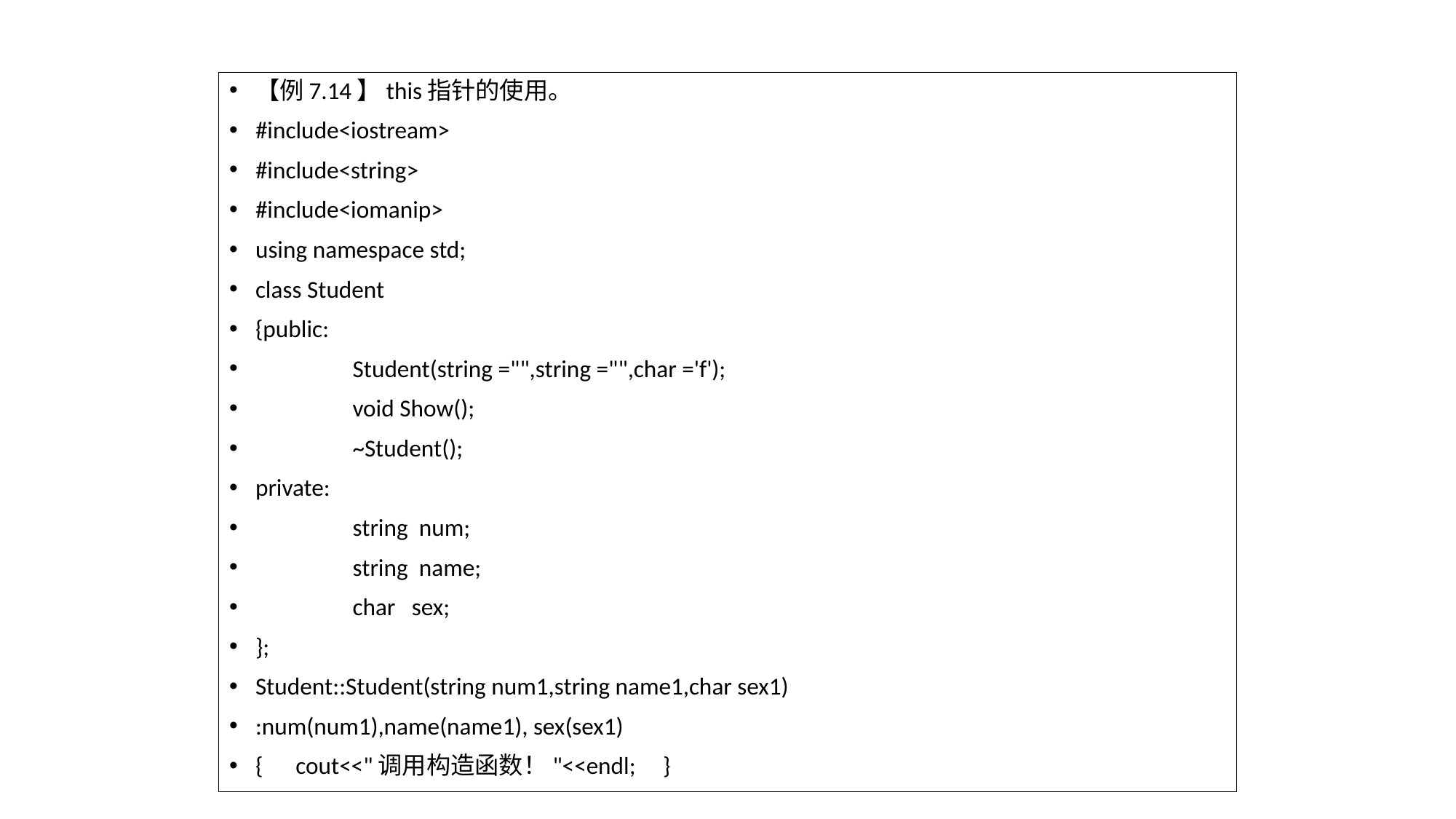

【例7.14】this指针的使用。
#include<iostream>
#include<string>
#include<iomanip>
using namespace std;
class Student
{public:
	Student(string ="",string ="",char ='f');
	void Show();
	~Student();
private:
	string  num;
	string  name;
	char   sex;
};
Student::Student(string num1,string name1,char sex1)
:num(num1),name(name1), sex(sex1)
{      cout<<"调用构造函数！"<<endl;     }